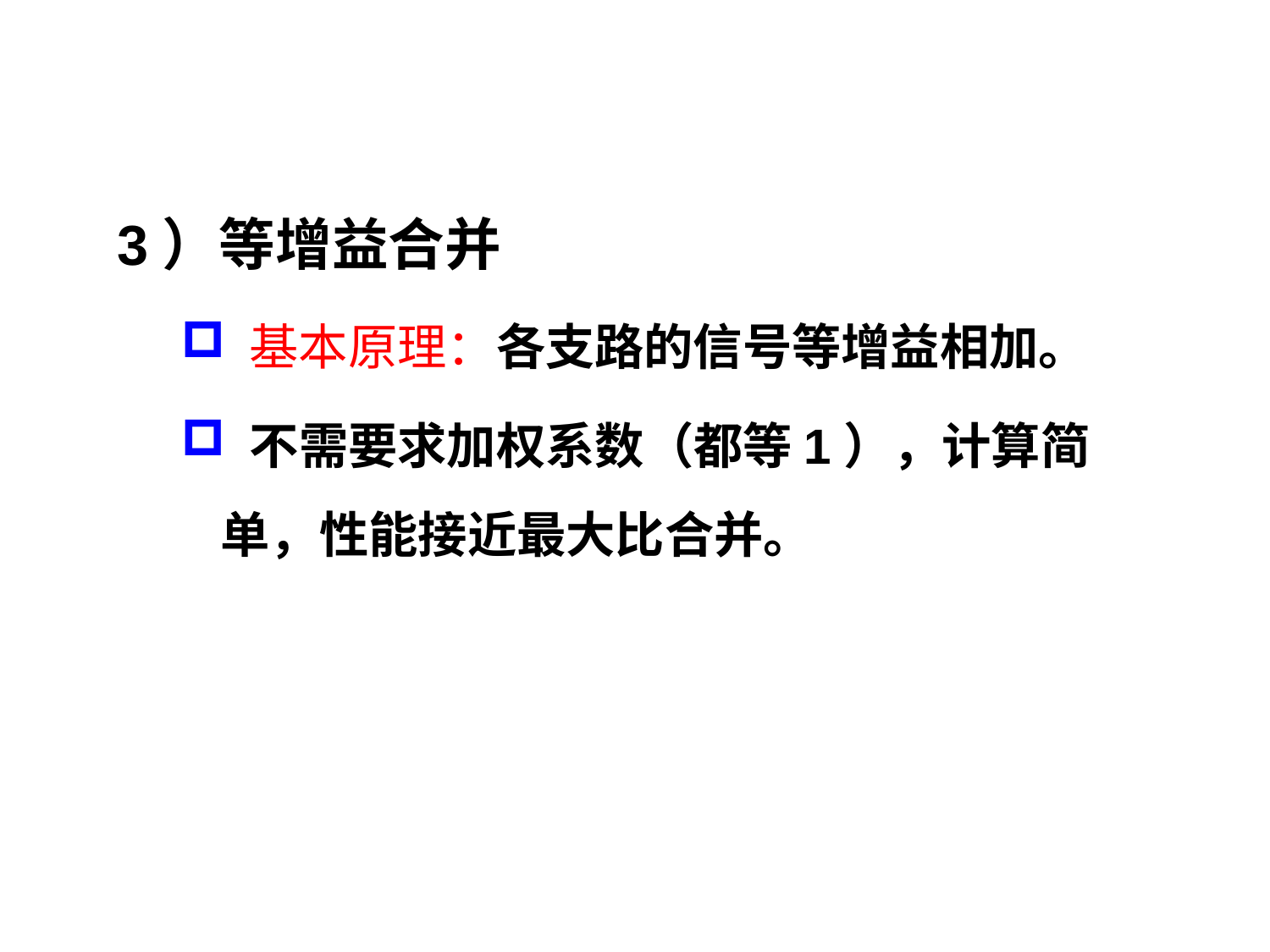

五、分集信号的合并
3）等增益合并
 基本原理：各支路的信号等增益相加。
 不需要求加权系数（都等1），计算简单，性能接近最大比合并。